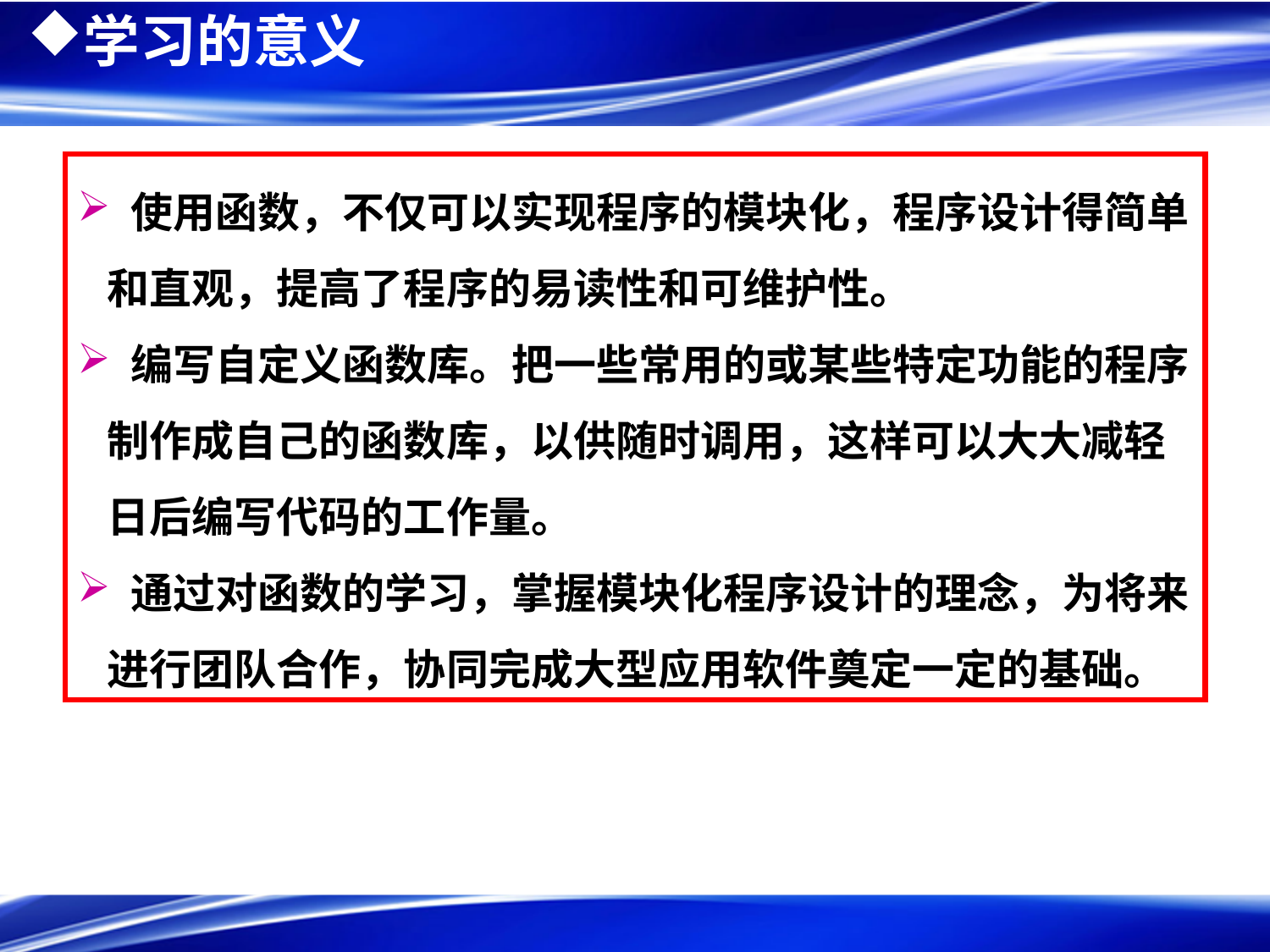

学习的意义
 使用函数，不仅可以实现程序的模块化，程序设计得简单和直观，提高了程序的易读性和可维护性。
 编写自定义函数库。把一些常用的或某些特定功能的程序制作成自己的函数库，以供随时调用，这样可以大大减轻日后编写代码的工作量。
 通过对函数的学习，掌握模块化程序设计的理念，为将来进行团队合作，协同完成大型应用软件奠定一定的基础。